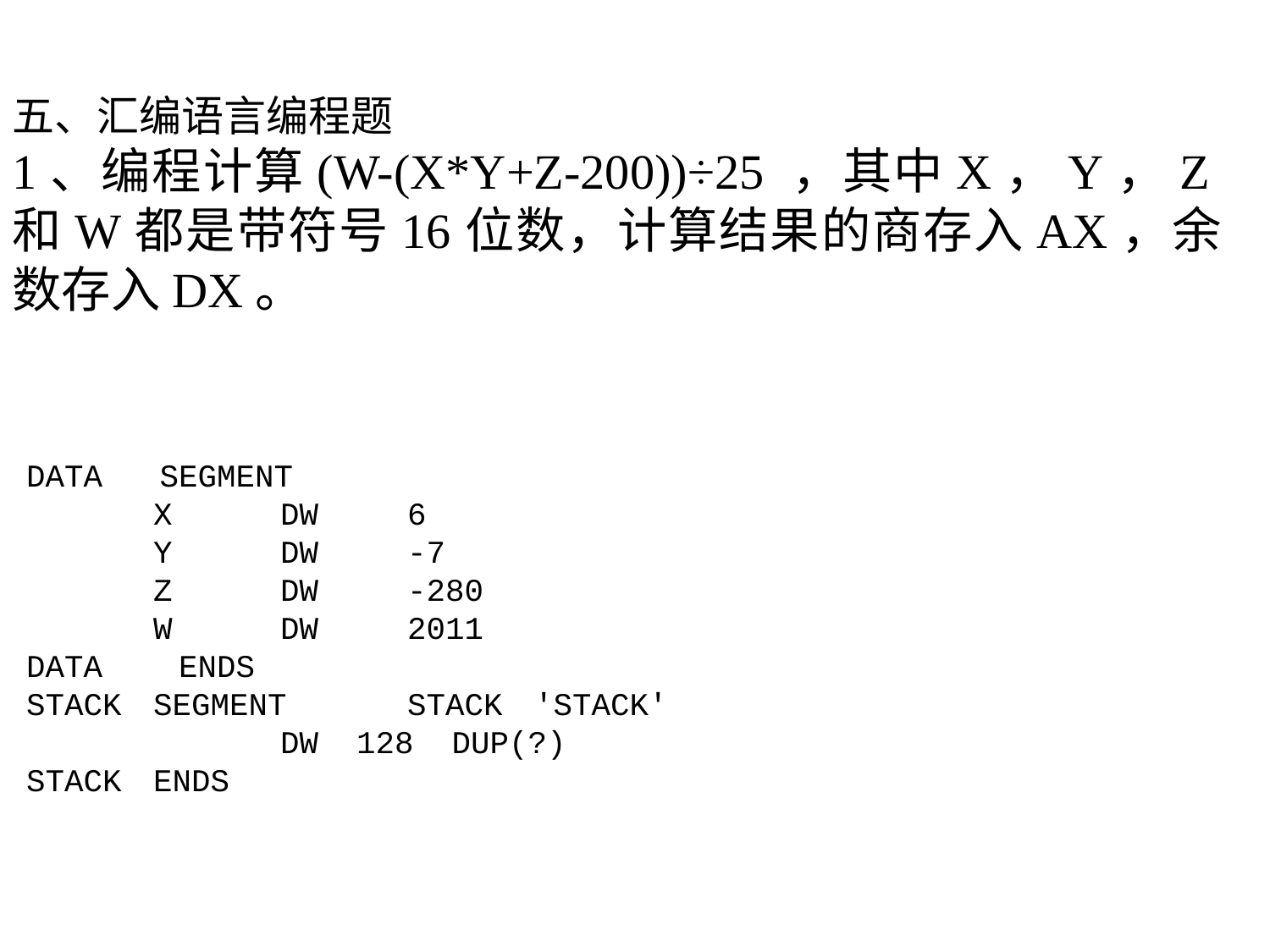

五、汇编语言编程题
1、编程计算(W-(X*Y+Z-200))÷25 ，其中X，Y，Z和W都是带符号16位数，计算结果的商存入AX，余数存入DX。
DATA   SEGMENT
	X	DW	6
	Y	DW	-7
	Z	DW	-280
	W	DW	2011
DATA    ENDS
STACK	SEGMENT	STACK	'STACK'
		DW  128  DUP(?)
STACK	ENDS